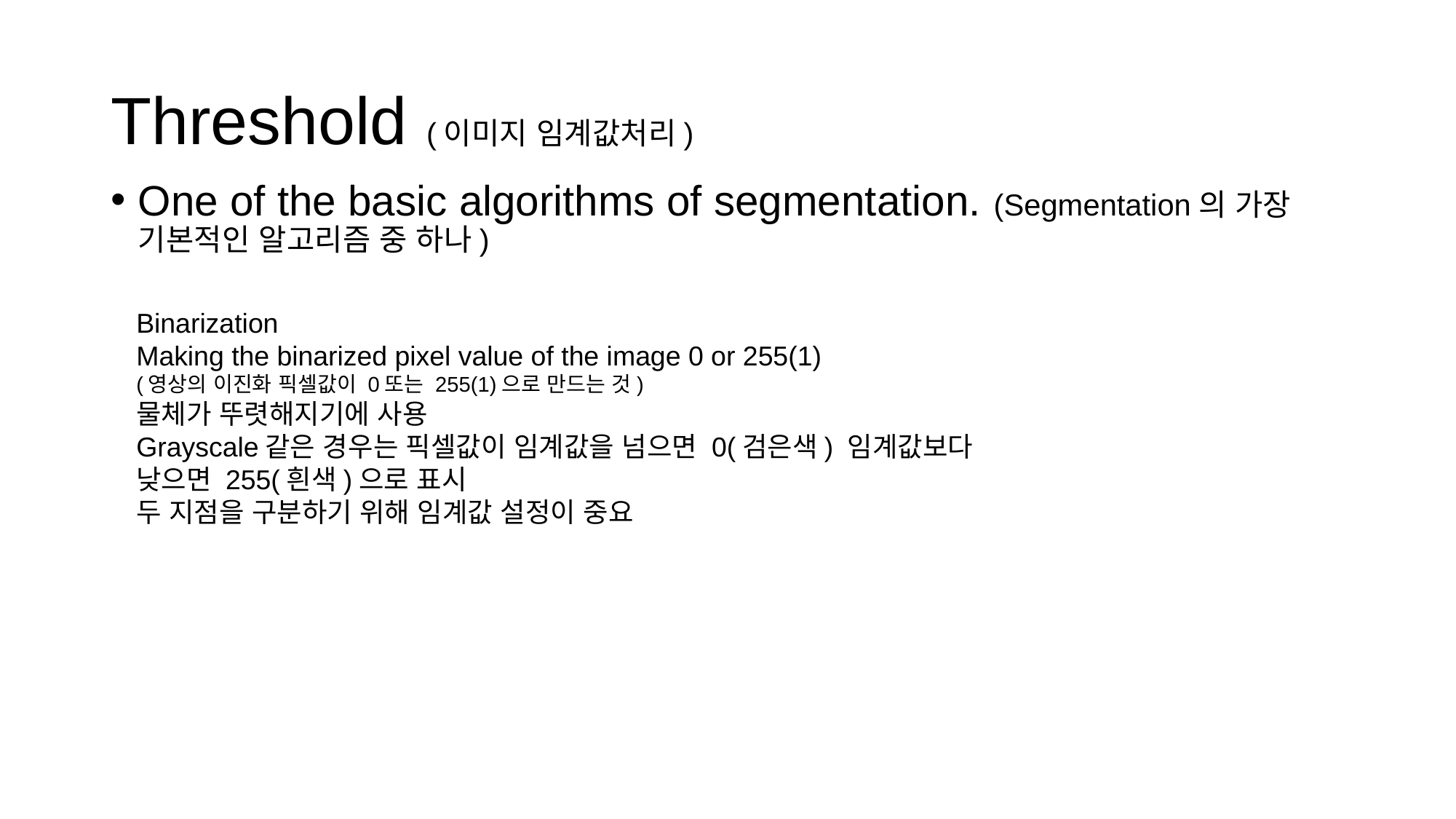

# Threshold (이미지 임계값처리)
One of the basic algorithms of segmentation. (Segmentation의 가장 기본적인 알고리즘 중 하나)
Binarization
Making the binarized pixel value of the image 0 or 255(1)
(영상의 이진화 픽셀값이 0또는 255(1)으로 만드는 것)
물체가 뚜렷해지기에 사용
Grayscale같은 경우는 픽셀값이 임계값을 넘으면 0(검은색) 임계값보다 낮으면 255(흰색)으로 표시
두 지점을 구분하기 위해 임계값 설정이 중요